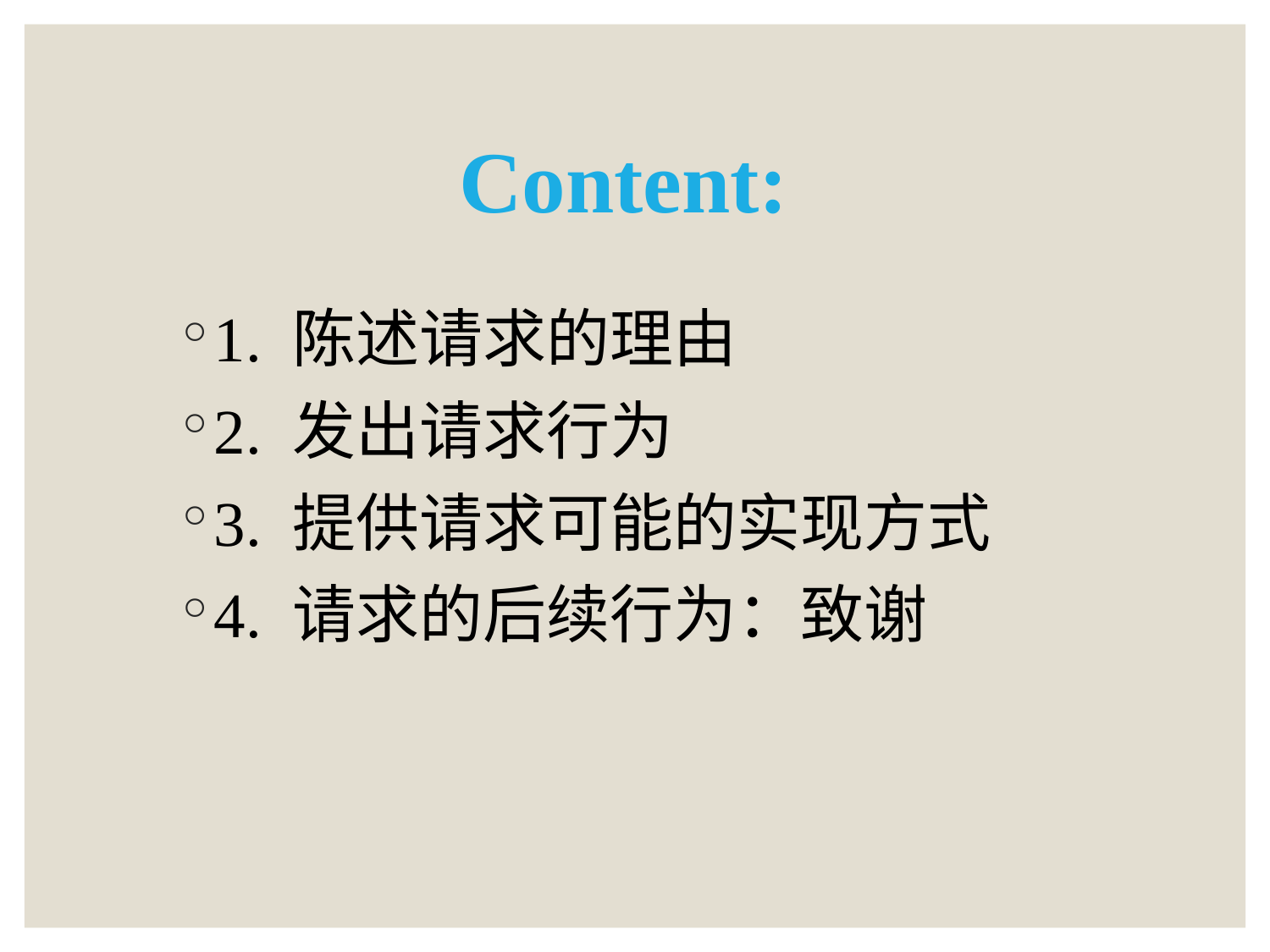

# Content:
1. 陈述请求的理由
2. 发出请求行为
3. 提供请求可能的实现方式
4. 请求的后续行为：致谢